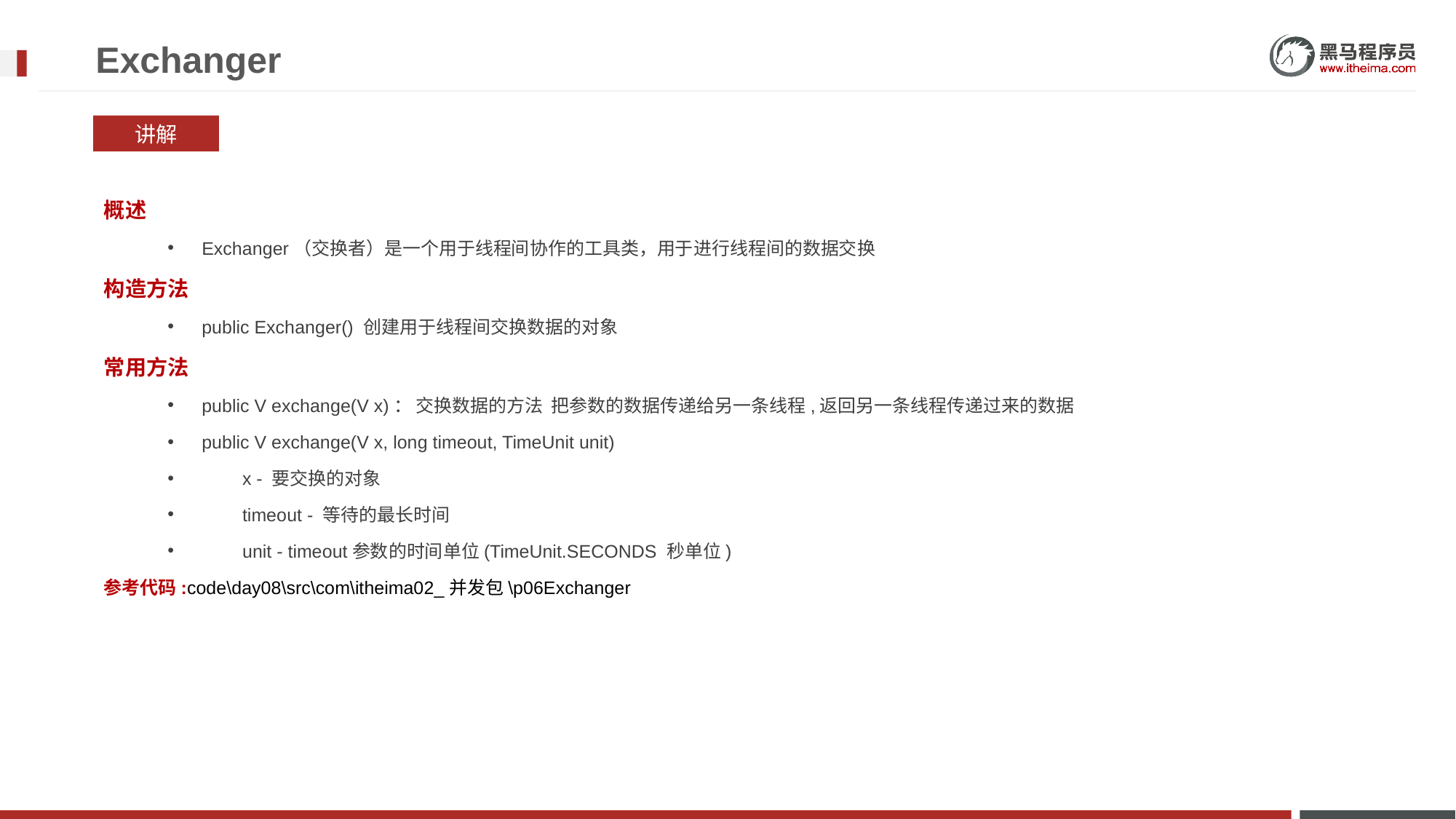

# Exchanger
讲解
概述
Exchanger（交换者）是一个用于线程间协作的工具类，用于进行线程间的数据交换
构造方法
public Exchanger() 创建用于线程间交换数据的对象
常用方法
public V exchange(V x)： 交换数据的方法  把参数的数据传递给另一条线程,返回另一条线程传递过来的数据
public V exchange(V x, long timeout, TimeUnit unit)
        x - 要交换的对象
        timeout - 等待的最长时间
        unit - timeout参数的时间单位(TimeUnit.SECONDS 秒单位)
参考代码:code\day08\src\com\itheima02_并发包\p06Exchanger